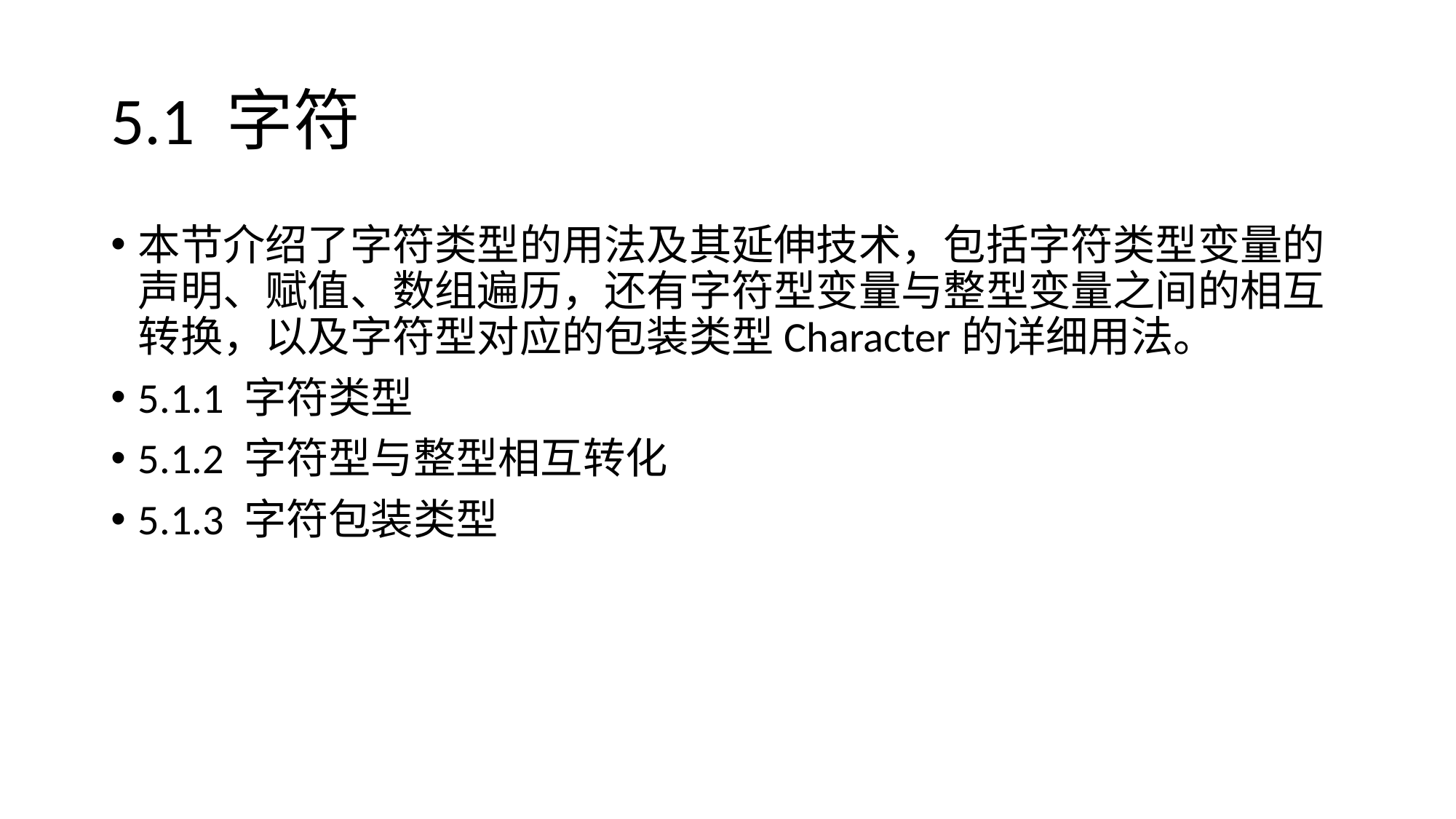

# 5.1 字符
本节介绍了字符类型的用法及其延伸技术，包括字符类型变量的声明、赋值、数组遍历，还有字符型变量与整型变量之间的相互转换，以及字符型对应的包装类型Character的详细用法。
5.1.1 字符类型
5.1.2 字符型与整型相互转化
5.1.3 字符包装类型